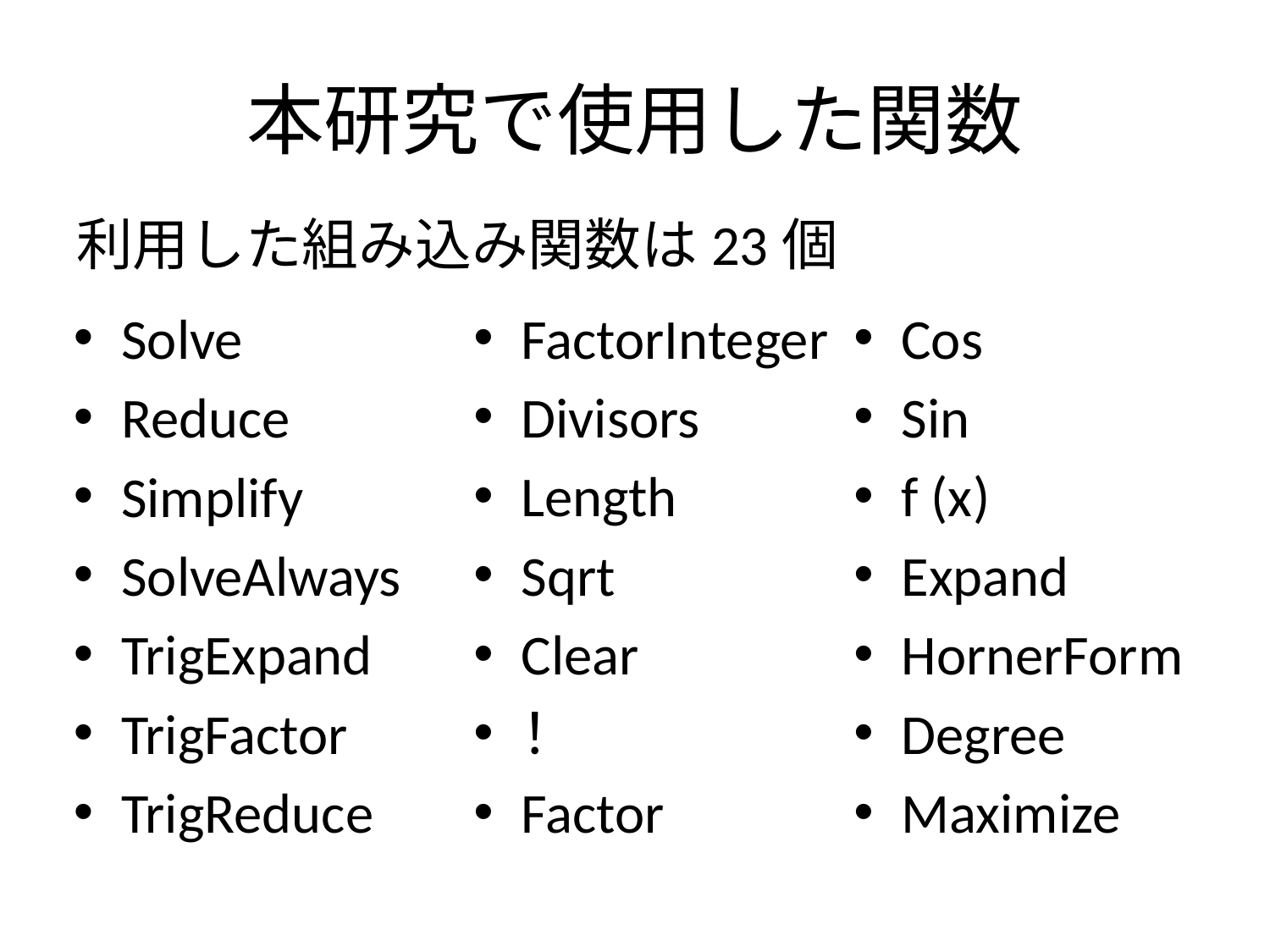

# 本研究で使用した関数
利用した組み込み関数は23個
Solve
Reduce
Simplify
SolveAlways
TrigExpand
TrigFactor
TrigReduce
FactorInteger
Divisors
Length
Sqrt
Clear
！
Factor
Cos
Sin
f (x)
Expand
HornerForm
Degree
Maximize